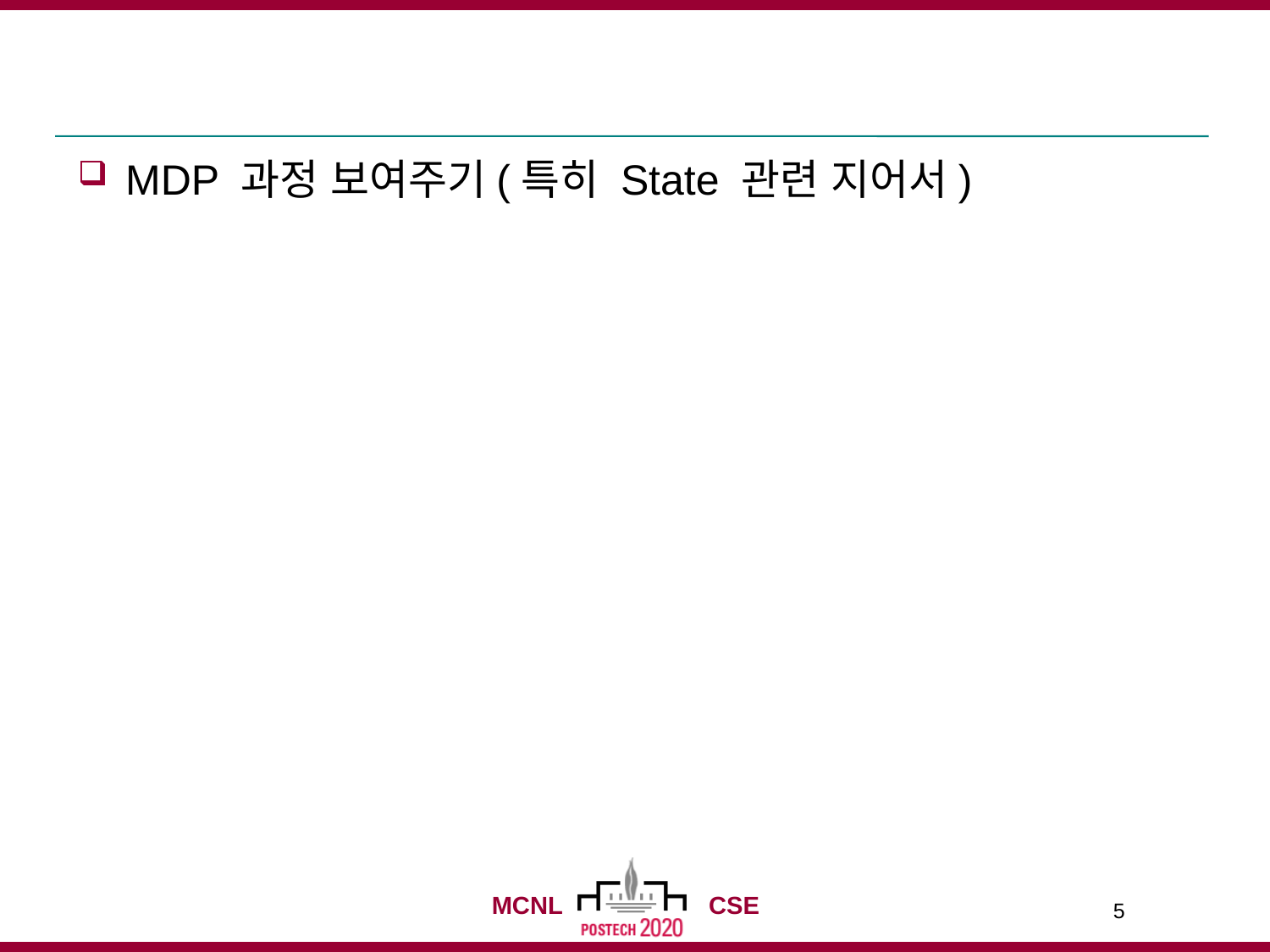

#
MDP 과정 보여주기(특히 State 관련 지어서)
5